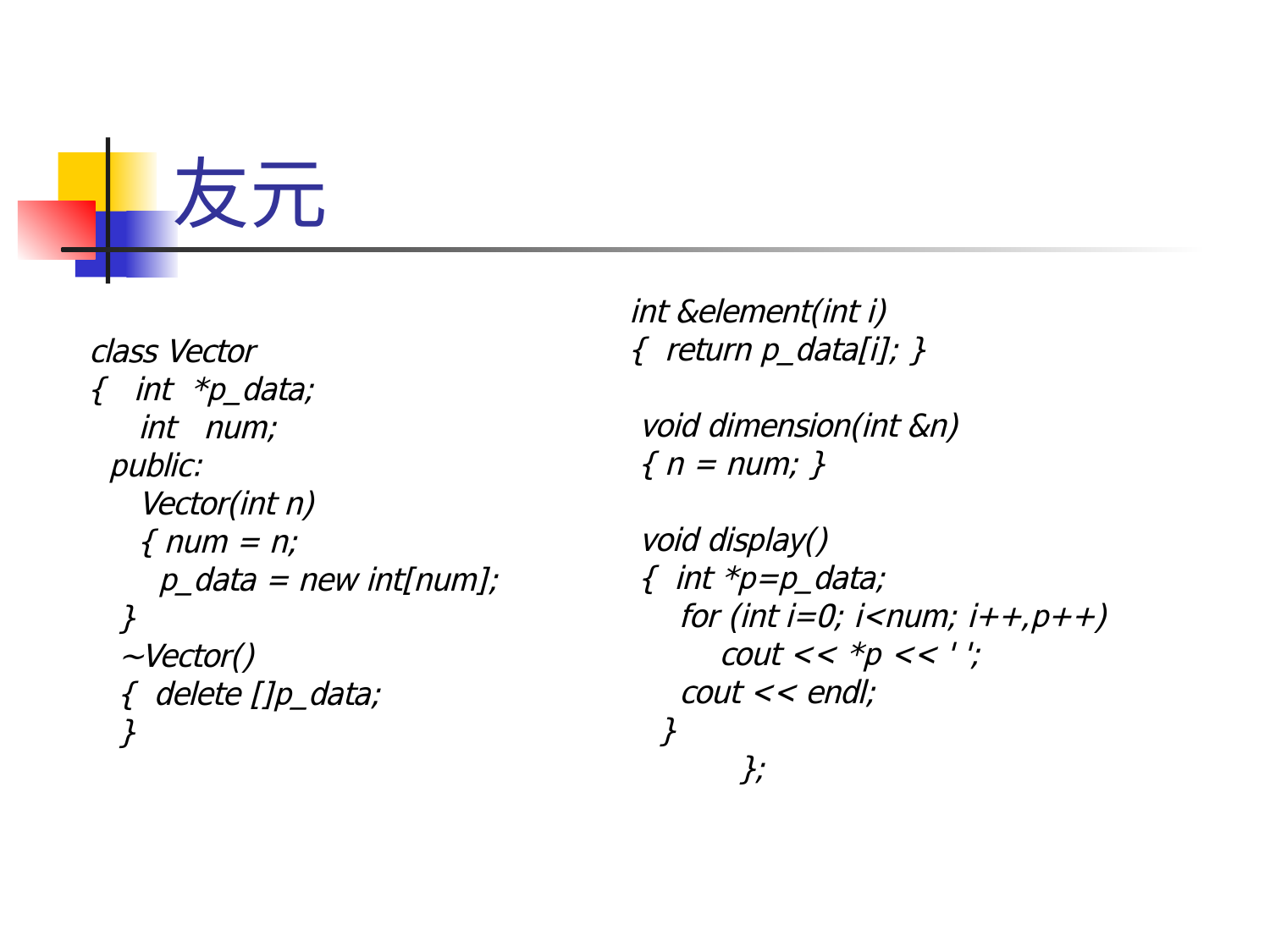

# 友元
int &element(int i)
{  return p_data[i]; }

 void dimension(int &n)
 { n = num; }

 void display()
 {  int *p=p_data;
     for (int i=0; i<num; i++,p++)
         cout << *p << ' ';
     cout << endl;
   }
           };

class Vector
{   int  *p_data;
     int   num;
  public:
     Vector(int n)
     { num = n;
       p_data = new int[num];
   }
   ~Vector()
   {  delete []p_data;
   }